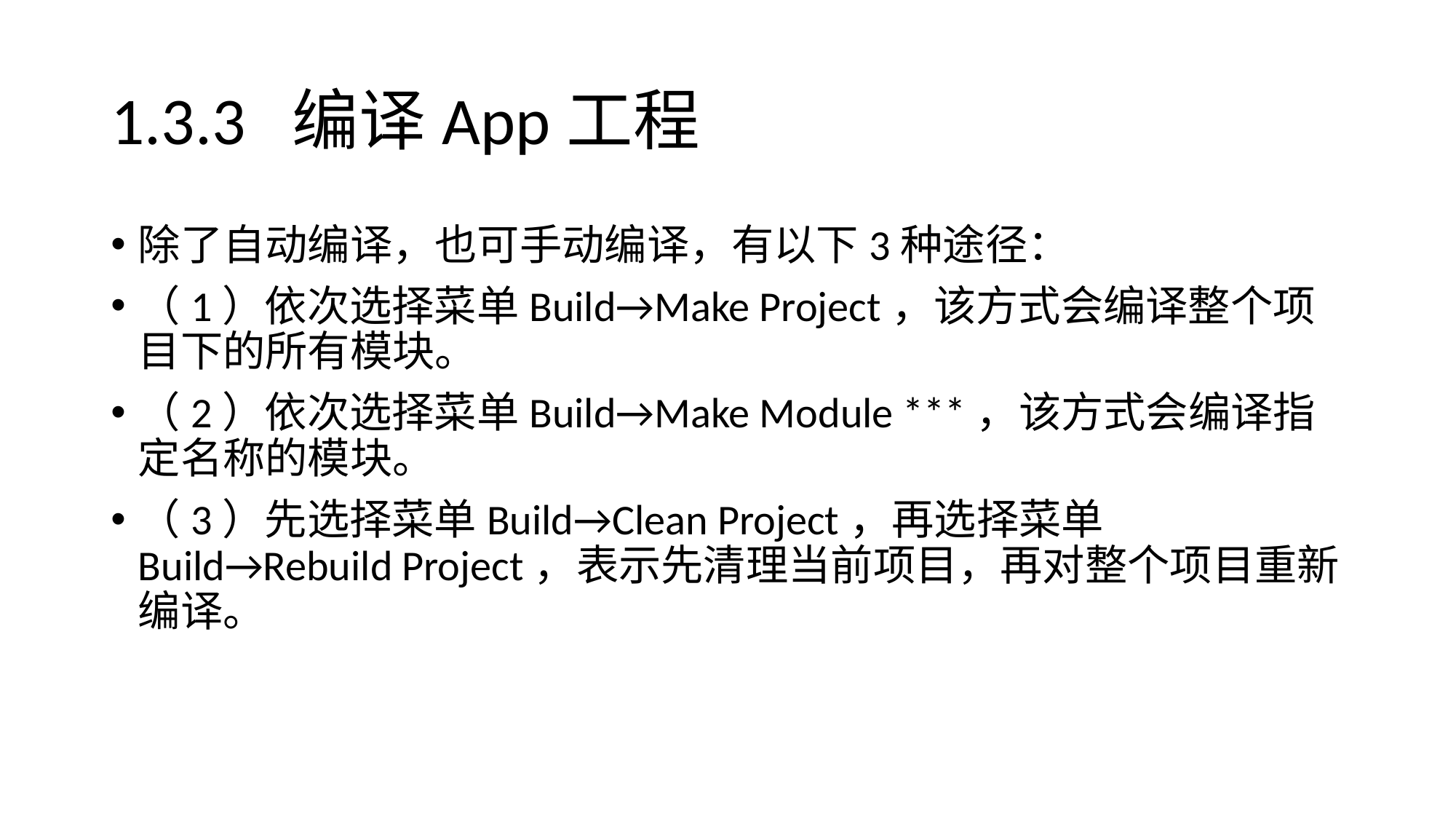

# 1.3.3  编译App工程
除了自动编译，也可手动编译，有以下3种途径：
（1）依次选择菜单Build→Make Project，该方式会编译整个项目下的所有模块。
（2）依次选择菜单Build→Make Module ***，该方式会编译指定名称的模块。
（3）先选择菜单Build→Clean Project，再选择菜单Build→Rebuild Project，表示先清理当前项目，再对整个项目重新编译。